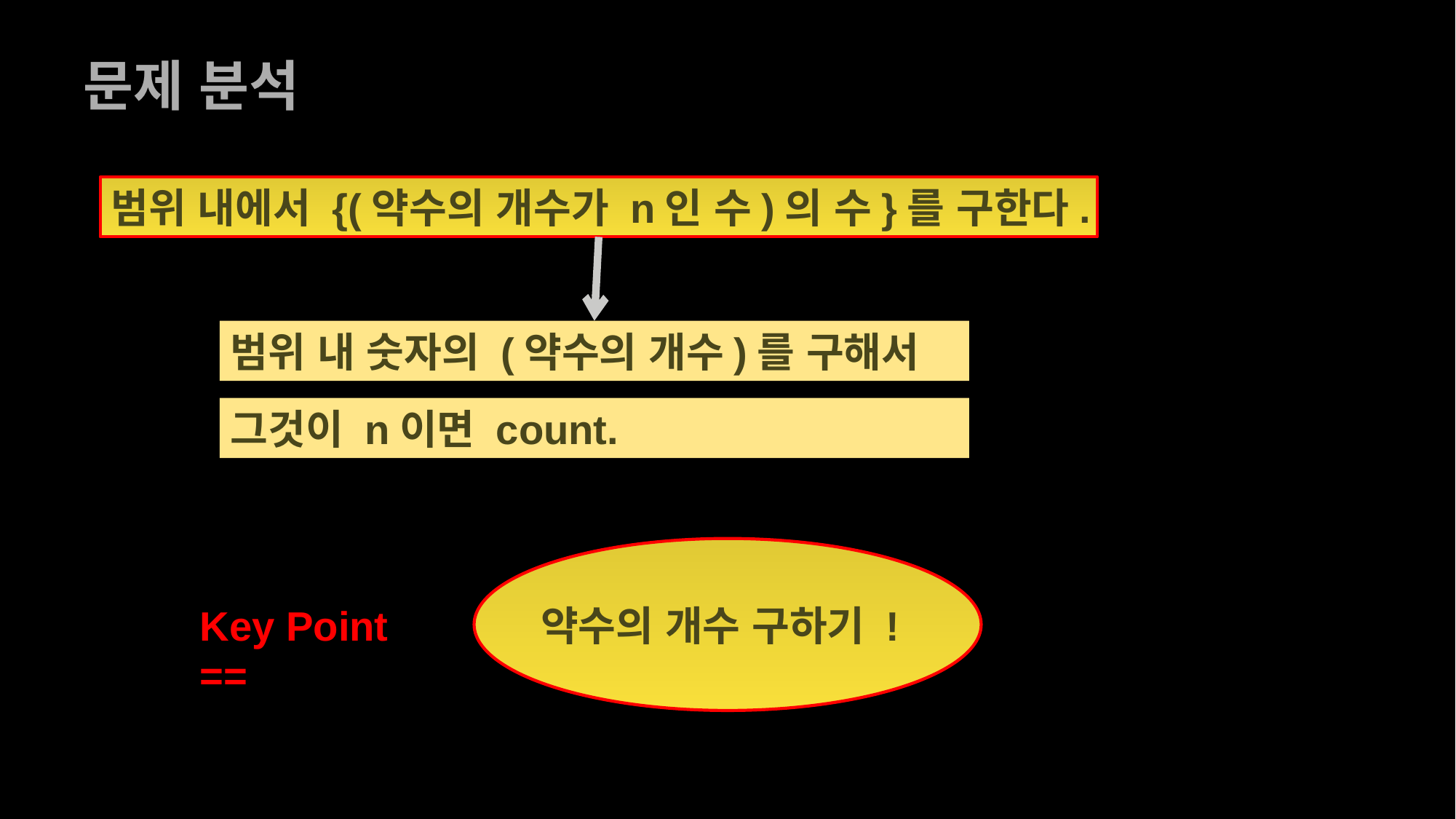

# 문제 분석
범위 내에서 {(약수의 개수가 n인 수)의 수}를 구한다.
범위 내 숫자의 (약수의 개수)를 구해서
그것이 n이면 count.

 약수의 개수 구하기 !
Key Point ==